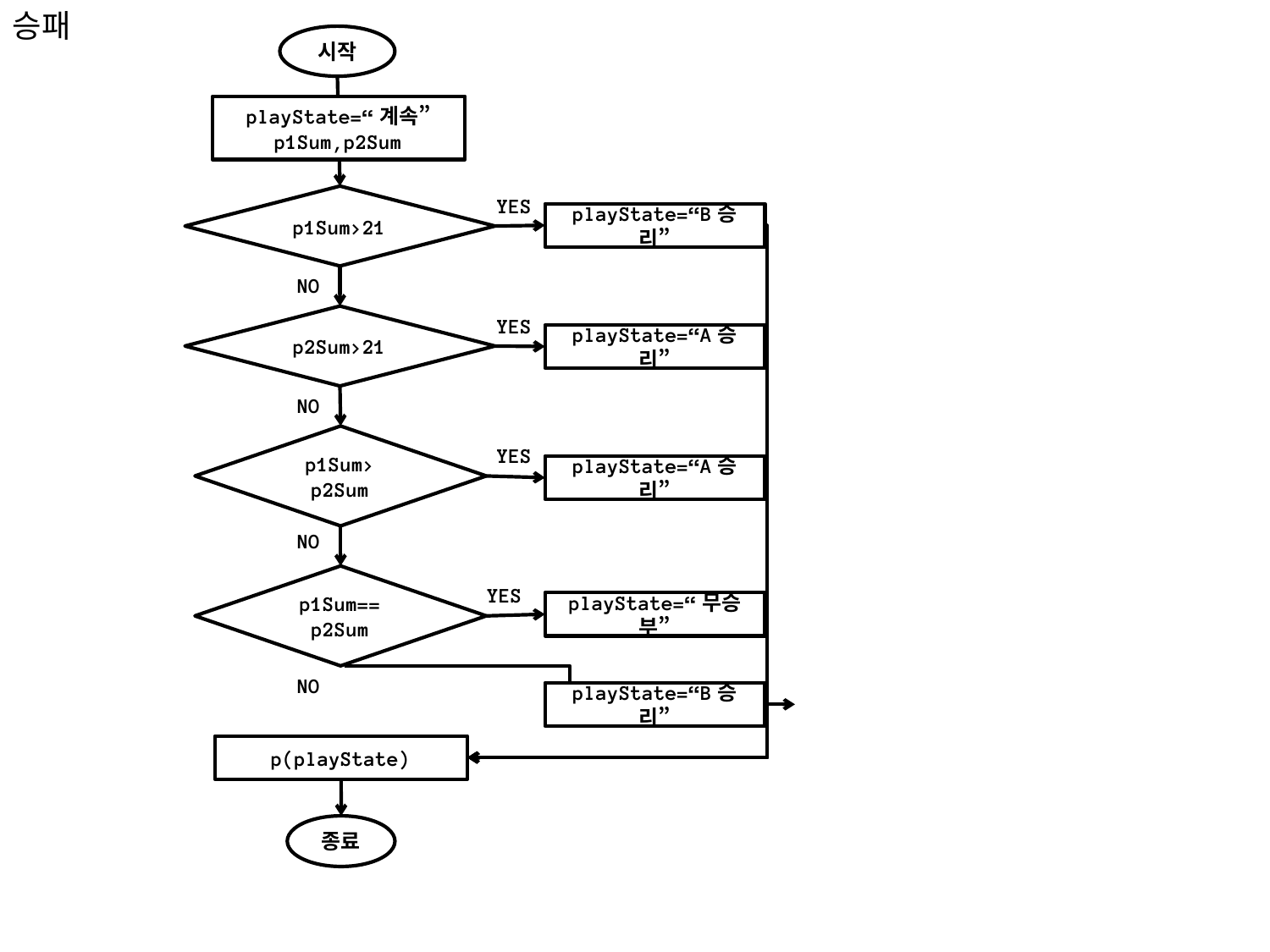

승패
시작
playState=“계속”
p1Sum,p2Sum
p1Sum>21
YES
playState=“B승리”
NO
YES
p2Sum>21
playState=“A승리”
NO
p1Sum>
p2Sum
YES
playState=“A승리”
NO
p1Sum==
p2Sum
YES
playState=“무승부”
NO
playState=“B승리”
p(playState)
종료